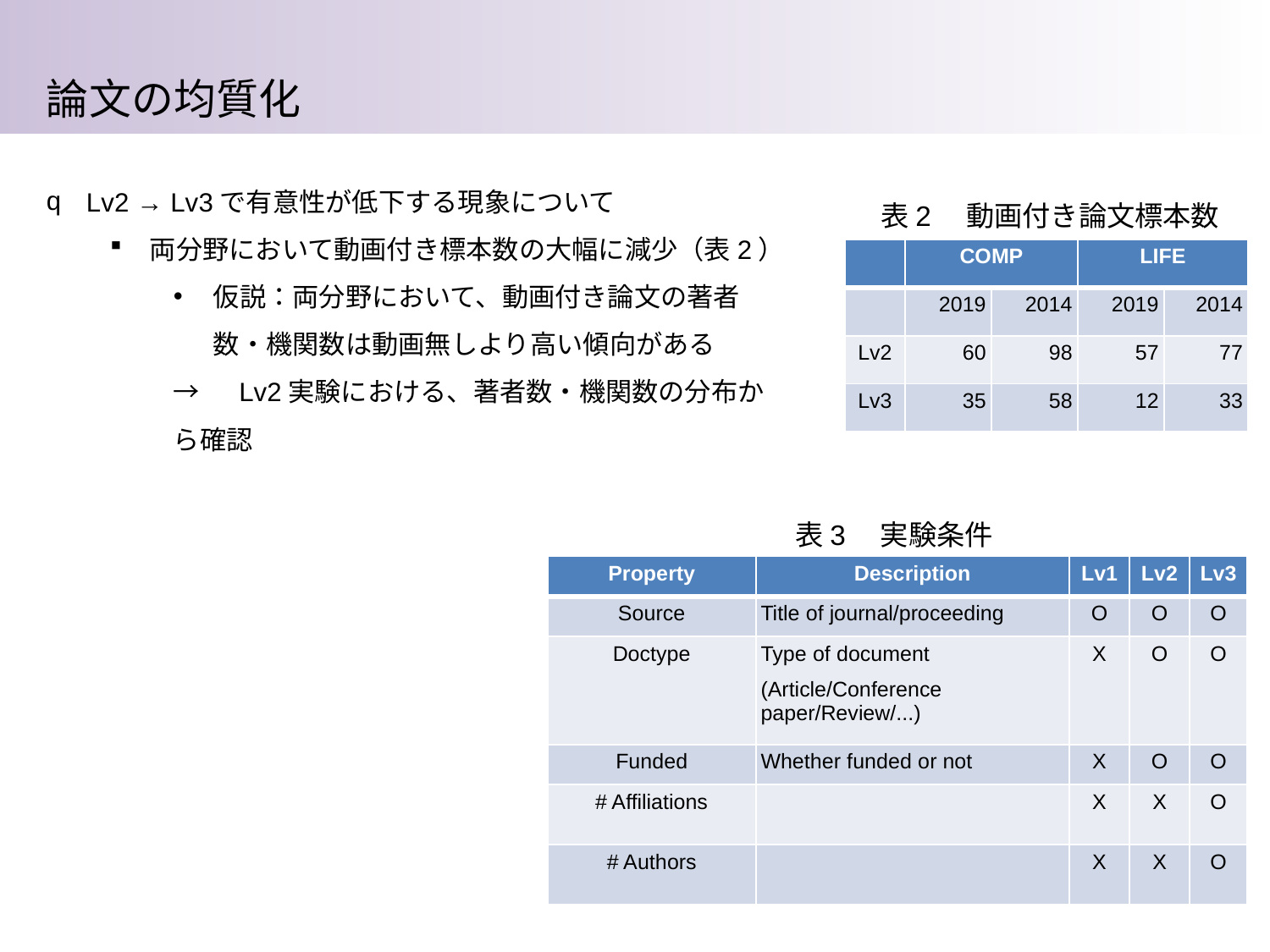

論文の均質化
Lv2 → Lv3で有意性が低下する現象について
両分野において動画付き標本数の大幅に減少（表2）
仮説：両分野において、動画付き論文の著者数・機関数は動画無しより高い傾向がある
→　Lv2実験における、著者数・機関数の分布から確認

表2　動画付き論文標本数
|  | COMP |  | LIFE |  |
| --- | --- | --- | --- | --- |
|  | 2019 | 2014 | 2019 | 2014 |
| Lv2 | 60 | 98 | 57 | 77 |
| Lv3 | 35 | 58 | 12 | 33 |
表3　実験条件
| Property | Description | Lv1 | Lv2 | Lv3 |
| --- | --- | --- | --- | --- |
| Source | Title of journal/proceeding | O | O | O |
| Doctype | Type of document (Article/Conference paper/Review/...) | X | O | O |
| Funded | Whether funded or not | X | O | O |
| # Affiliations |  | X | X | O |
| # Authors |  | X | X | O |